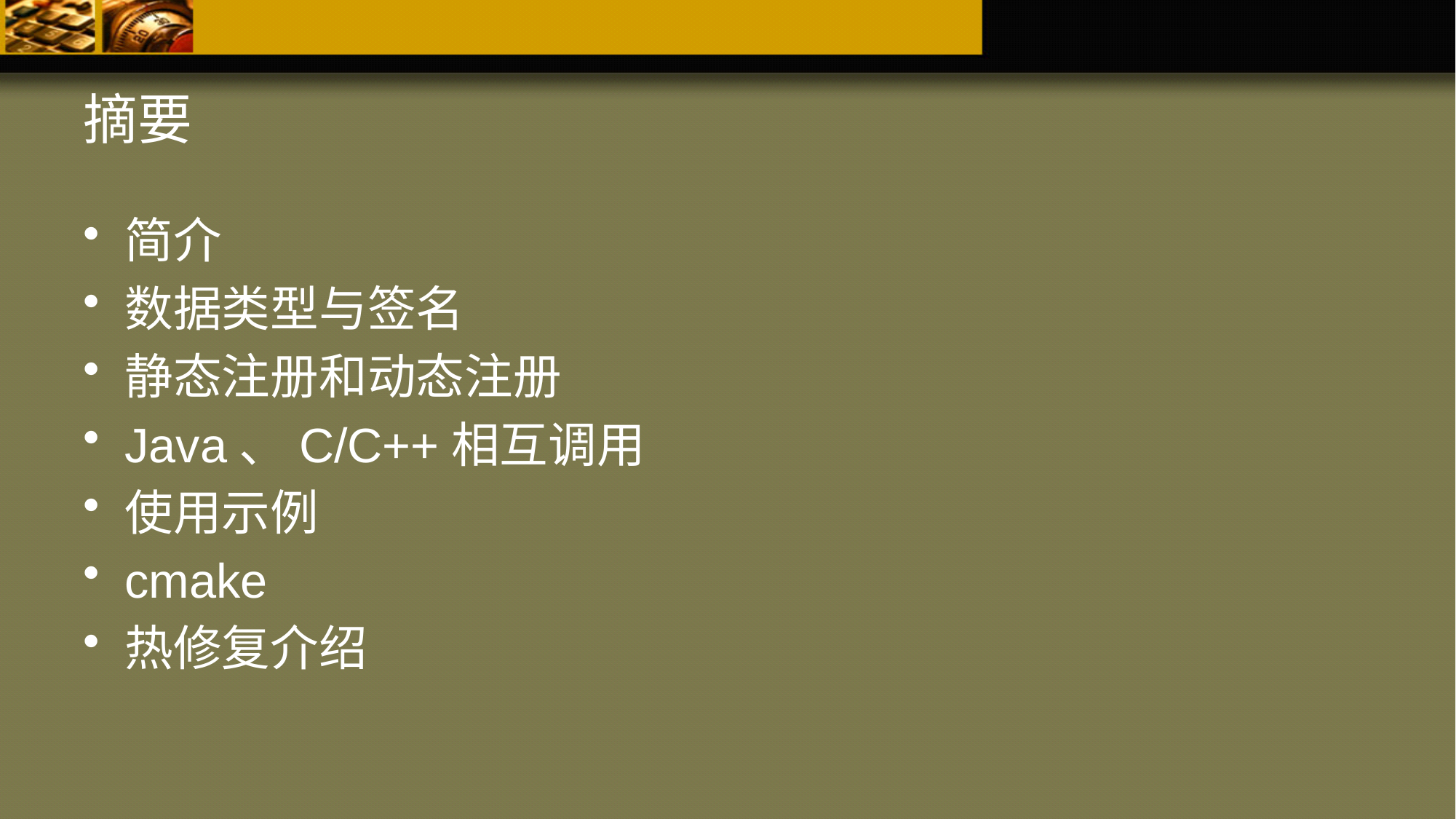

# 摘要
简介
数据类型与签名
静态注册和动态注册
Java、C/C++相互调用
使用示例
cmake
热修复介绍